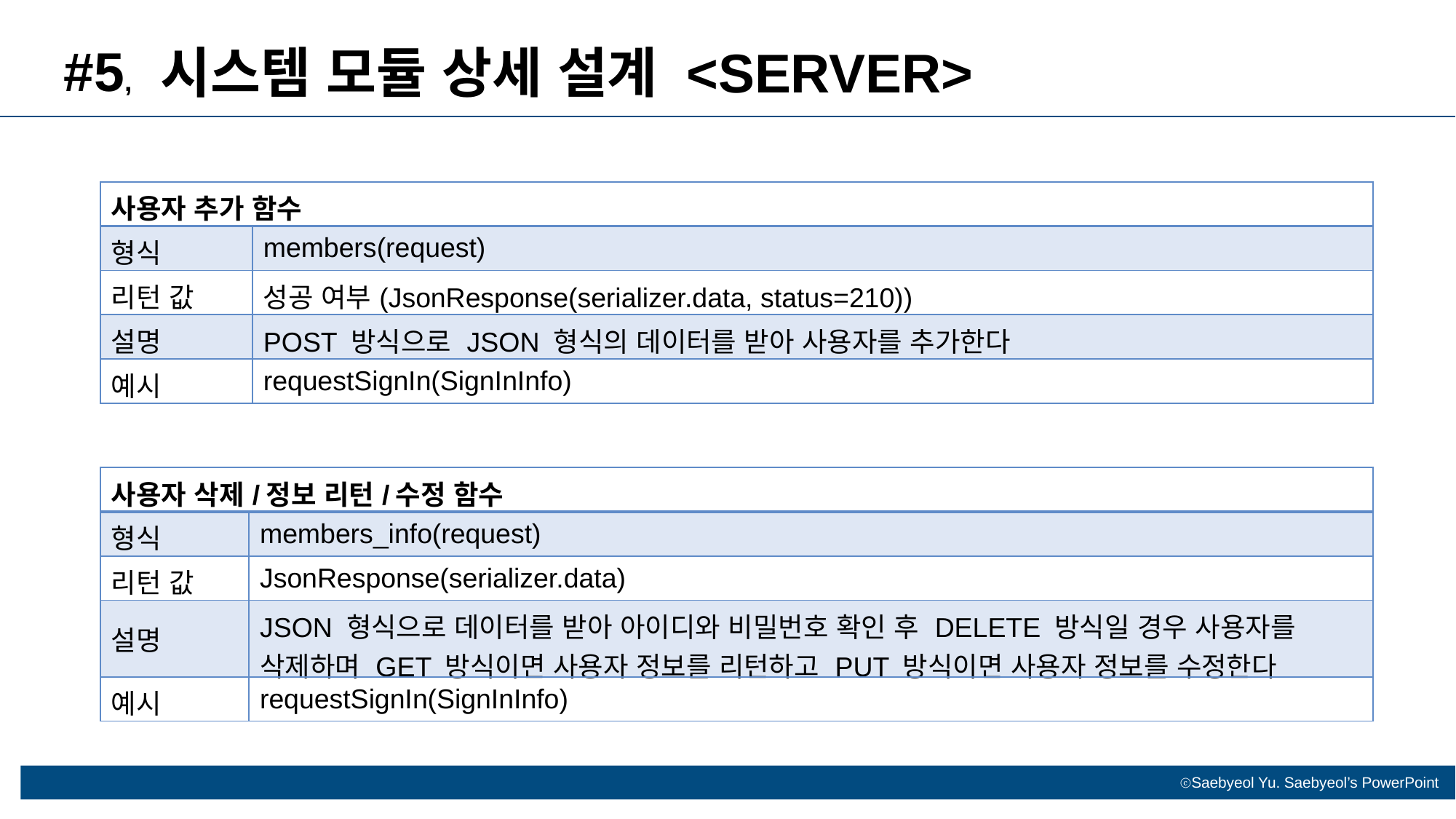

#5,
시스템 모듈 상세 설계 <SERVER>
| 사용자 추가 함수 |  |
| --- | --- |
| 형식 | members(request) |
| 리턴 값 | 성공 여부(JsonResponse(serializer.data, status=210)) |
| 설명 | POST 방식으로 JSON 형식의 데이터를 받아 사용자를 추가한다 |
| 예시 | requestSignIn(SignInInfo) |
| 사용자 삭제/정보 리턴/수정 함수 |  |
| --- | --- |
| 형식 | members\_info(request) |
| 리턴 값 | JsonResponse(serializer.data) |
| 설명 | JSON 형식으로 데이터를 받아 아이디와 비밀번호 확인 후 DELETE 방식일 경우 사용자를 삭제하며 GET 방식이면 사용자 정보를 리턴하고 PUT 방식이면 사용자 정보를 수정한다 |
| 예시 | requestSignIn(SignInInfo) |